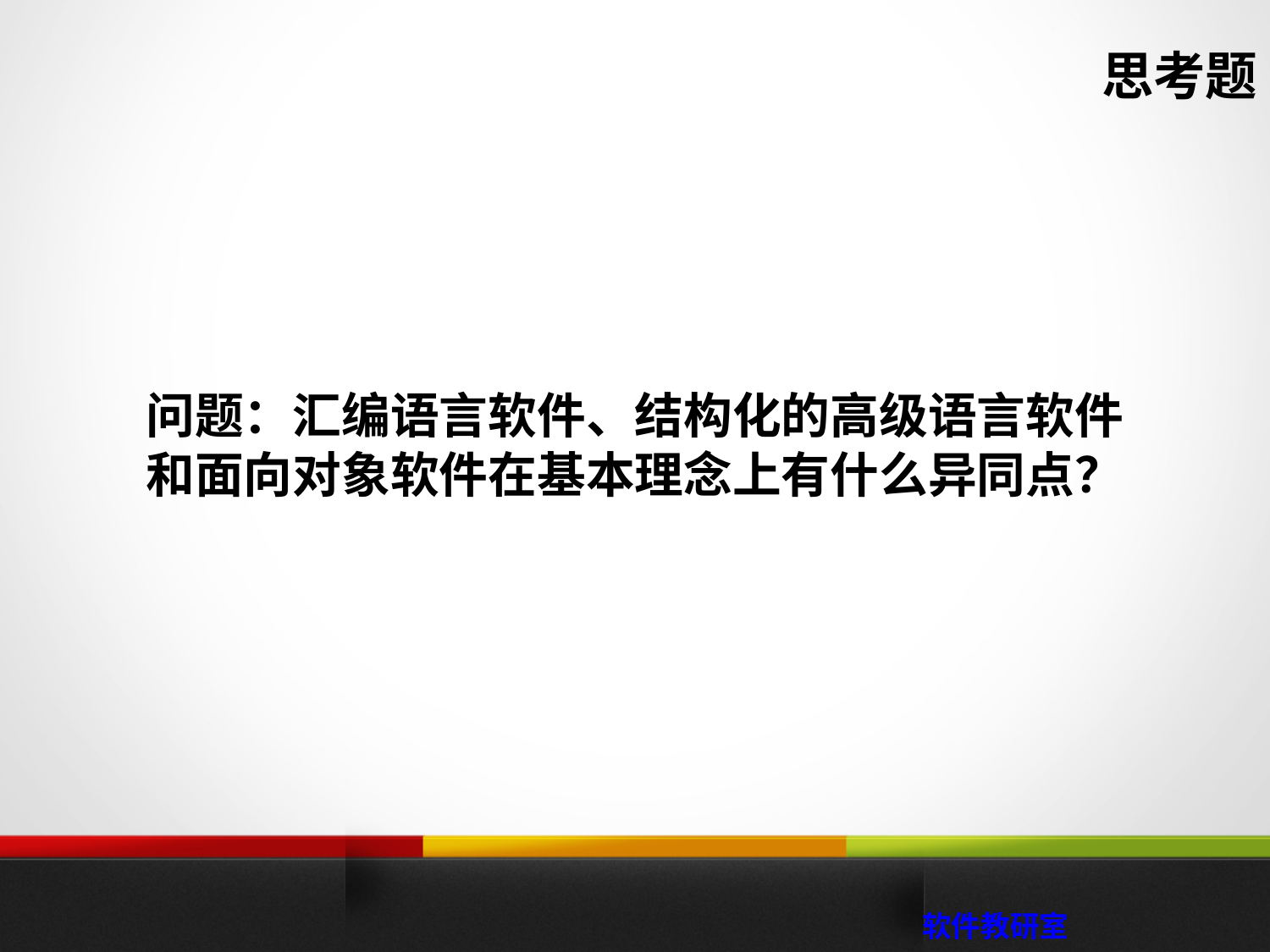

思考题
问题：汇编语言软件、结构化的高级语言软件和面向对象软件在基本理念上有什么异同点？
                                     软件教研室